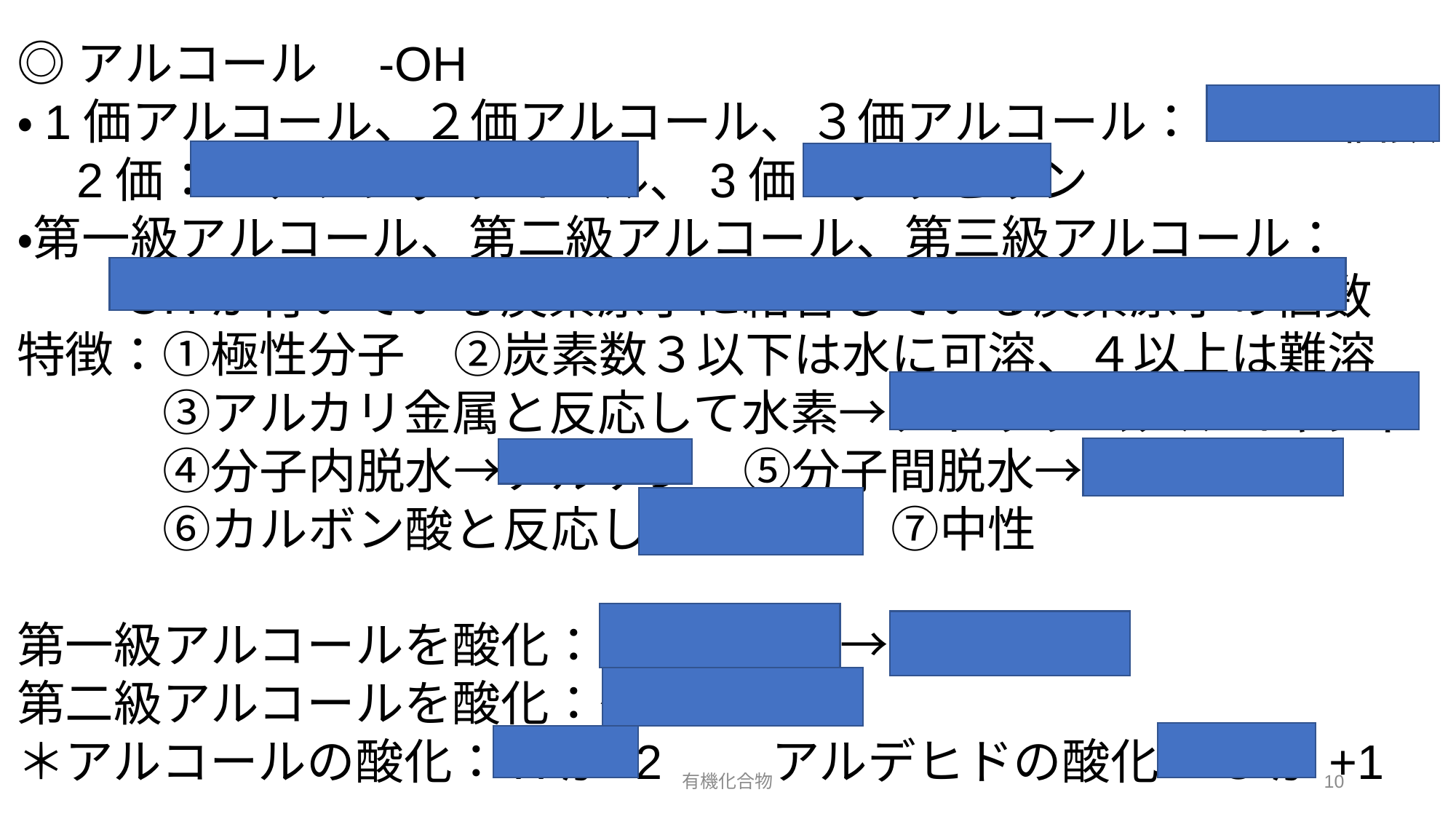

◎アルコール　-OH
・1価アルコール、２価アルコール、３価アルコール：OHの個数
　2価：エチレングリコール、3価：グリセリン
・第一級アルコール、第二級アルコール、第三級アルコール：
　　OHが付いている炭素原子に結合している炭素原子の個数
特徴：①極性分子　②炭素数３以下は水に可溶、４以上は難溶
　　　③アルカリ金属と反応して水素→ナトリウムアルコキシド
　　　➃分子内脱水→アルケン　⑤分子間脱水→エーテル
　　　⑥カルボン酸と反応しエステル　⑦中性

第一級アルコールを酸化：アルデヒド→カルボン酸
第二級アルコールを酸化：ケトン
＊アルコールの酸化：Hが-2　　アルデヒドの酸化：Oが+1

有機化合物
10